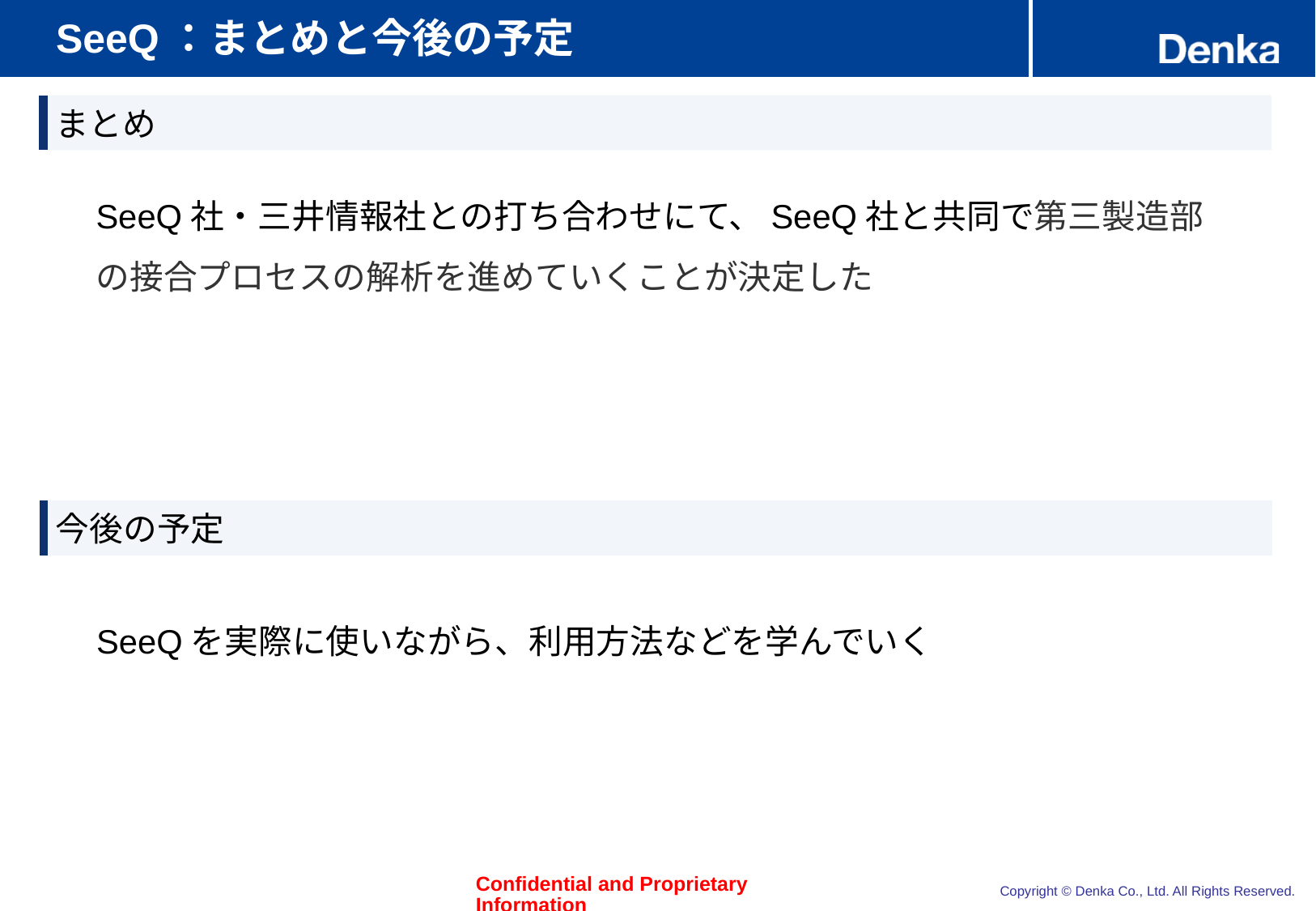

# SeeQ：まとめと今後の予定
まとめ

SeeQ社・三井情報社との打ち合わせにて、SeeQ社と共同で第三製造部の接合プロセスの解析を進めていくことが決定した
今後の予定

SeeQを実際に使いながら、利用方法などを学んでいく